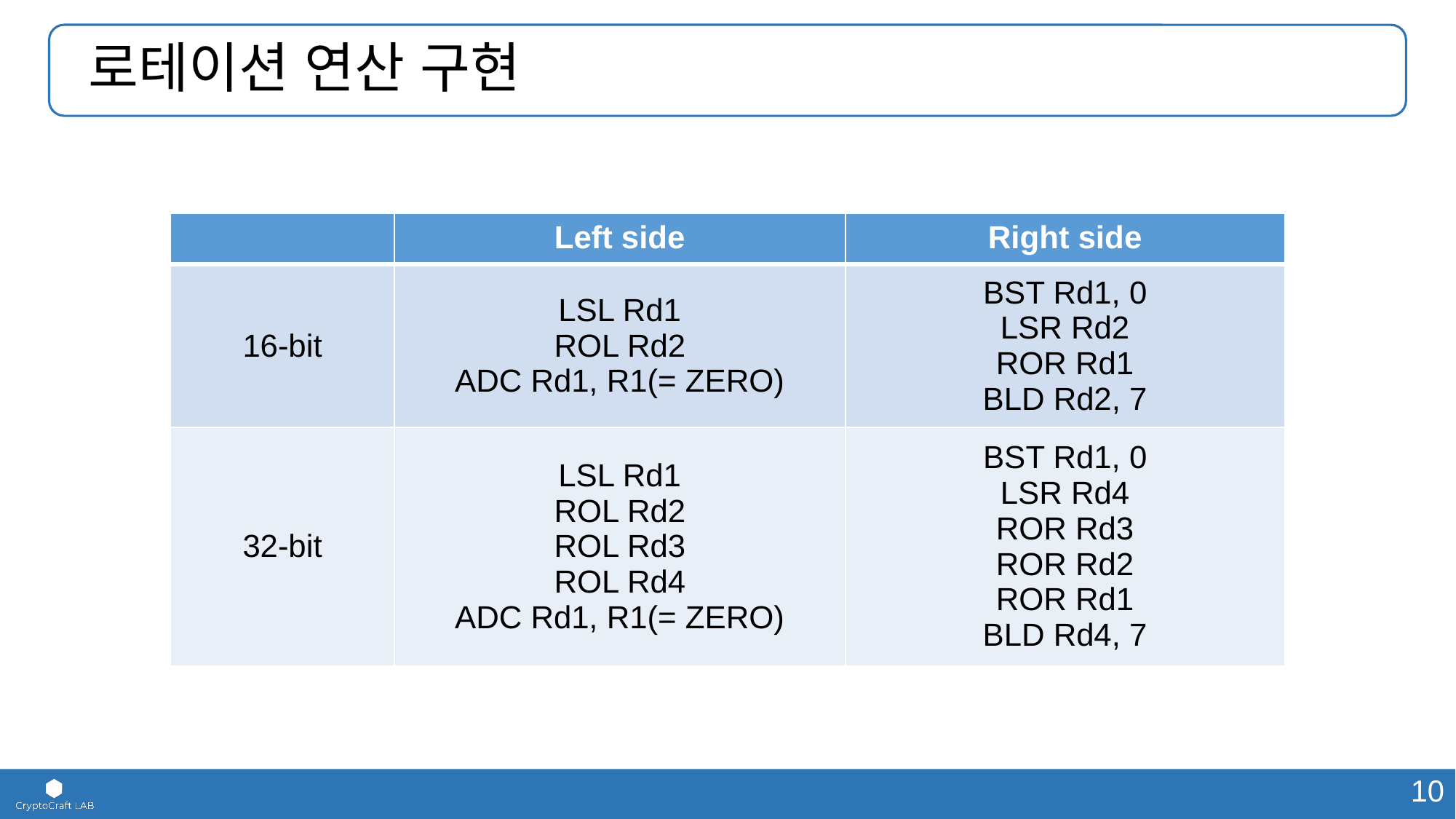

# 로테이션 연산 구현

|  | Left side | Right side |
| --- | --- | --- |
| 16-bit | LSL Rd1 ROL Rd2 ADC Rd1, R1(= ZERO) | BST Rd1, 0 LSR Rd2 ROR Rd1 BLD Rd2, 7 |
| 32-bit | LSL Rd1 ROL Rd2 ROL Rd3 ROL Rd4 ADC Rd1, R1(= ZERO) | BST Rd1, 0 LSR Rd4 ROR Rd3 ROR Rd2 ROR Rd1 BLD Rd4, 7 |